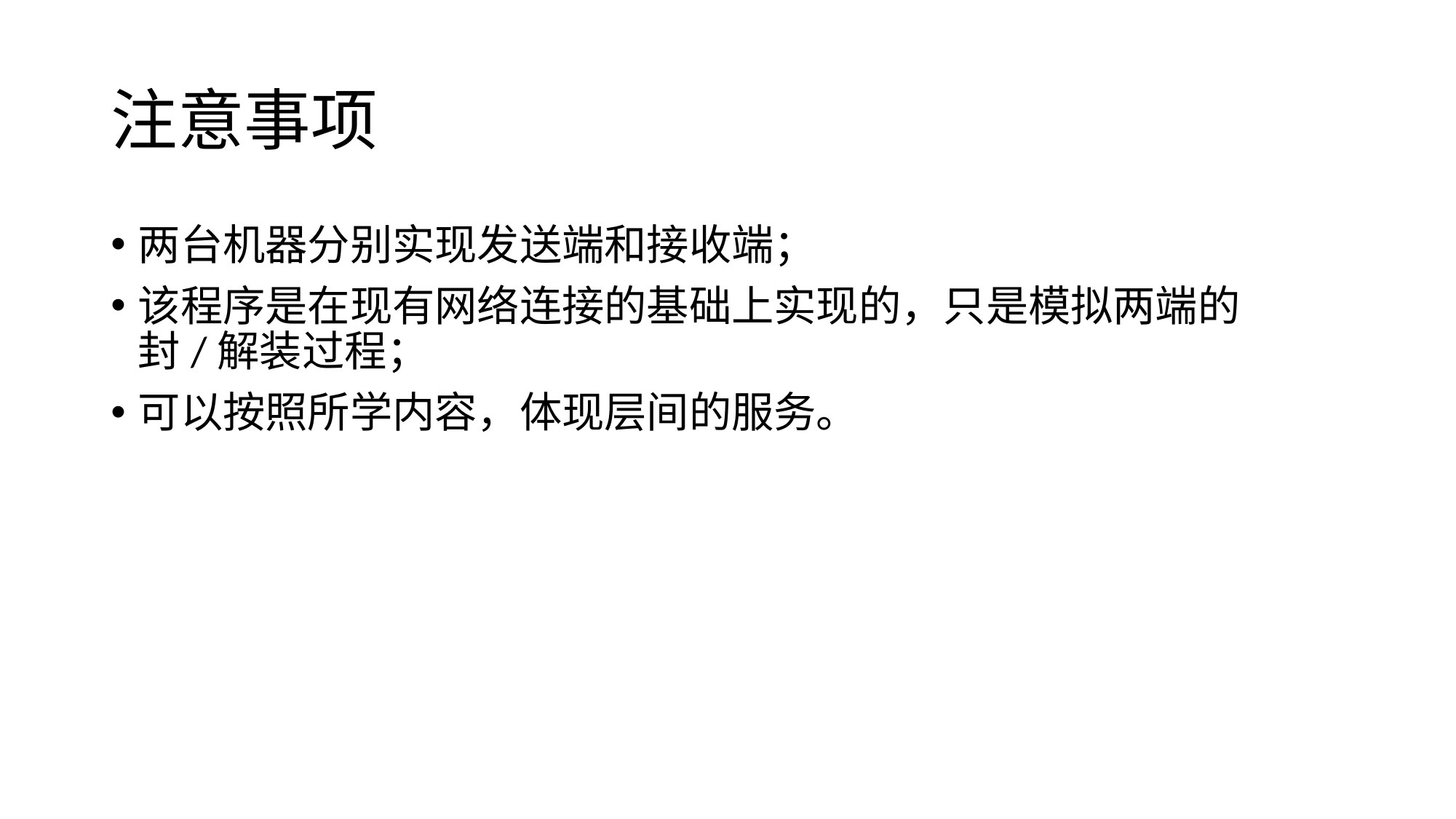

# 注意事项
两台机器分别实现发送端和接收端；
该程序是在现有网络连接的基础上实现的，只是模拟两端的封/解装过程；
可以按照所学内容，体现层间的服务。